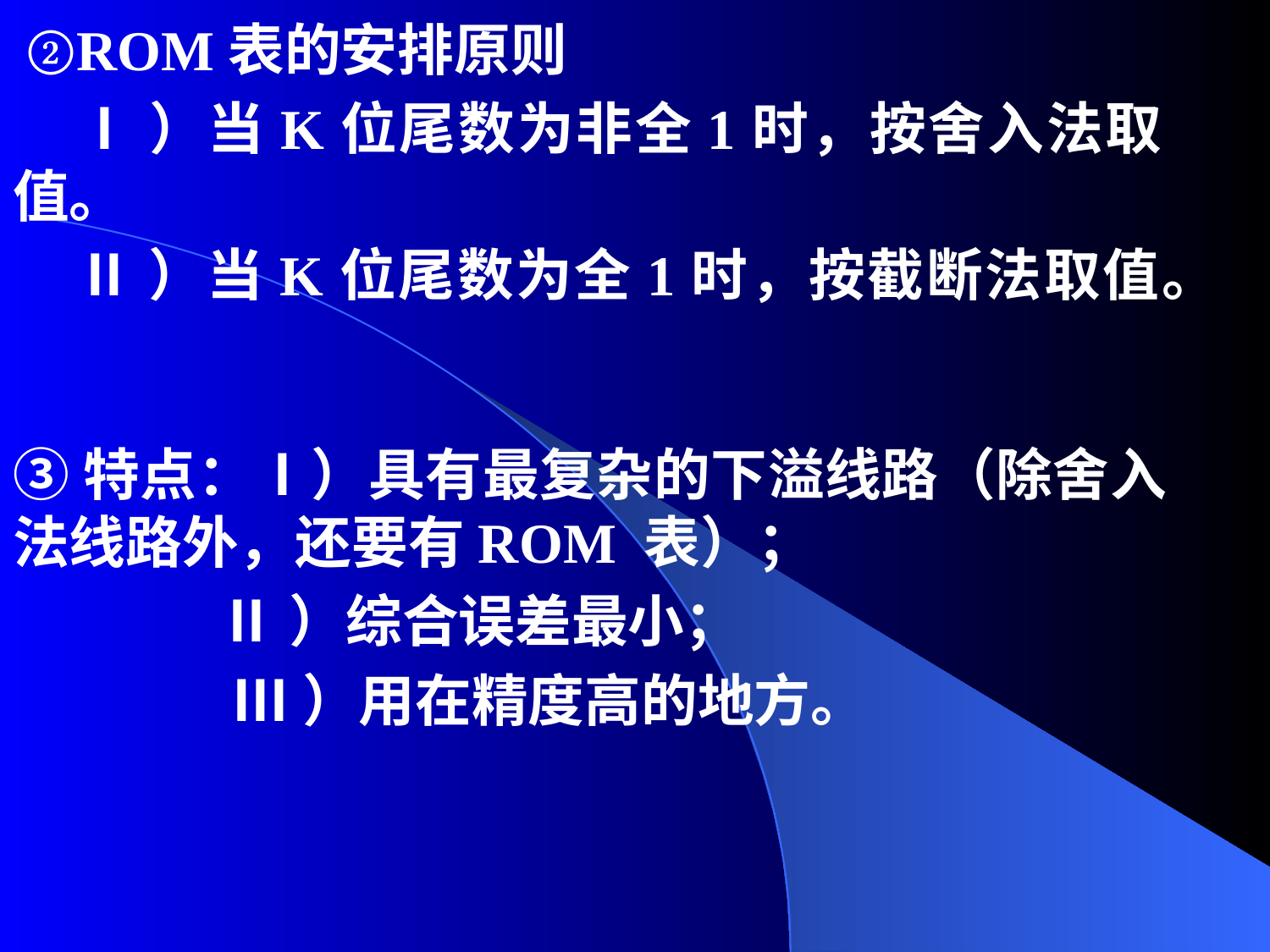

②ROM表的安排原则
    Ⅰ）当K位尾数为非全1时，按舍入法取值。
    Ⅱ）当K位尾数为全1时，按截断法取值。

③特点：Ⅰ）具有最复杂的下溢线路（除舍入   法线路外，还要有ROM 表）；
                Ⅱ）综合误差最小；
                 Ⅲ）用在精度高的地方。
40